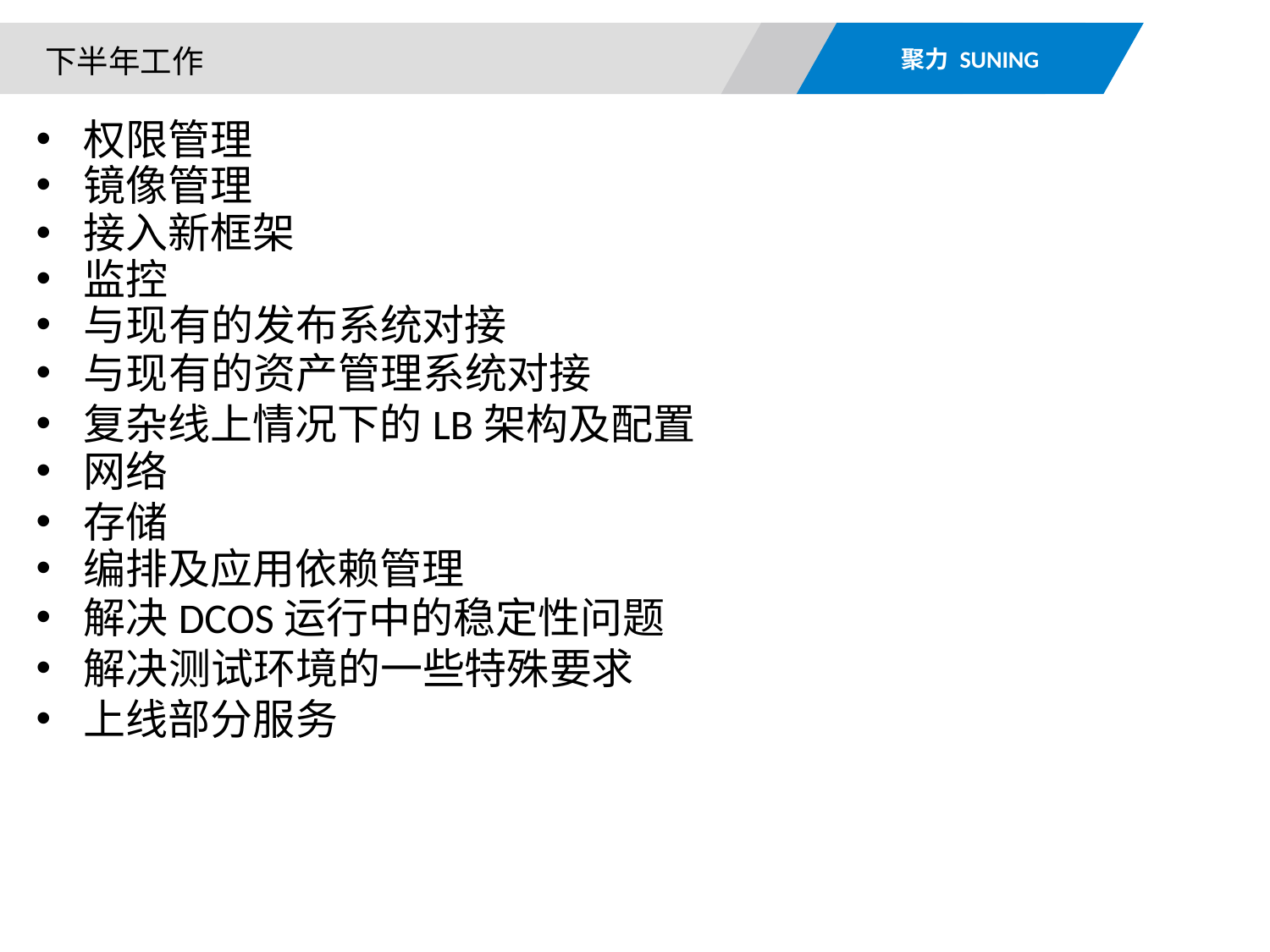

聚力 SUNING
下半年工作
权限管理
镜像管理
接入新框架
监控
与现有的发布系统对接
与现有的资产管理系统对接
复杂线上情况下的LB架构及配置
网络
存储
编排及应用依赖管理
解决DCOS运行中的稳定性问题
解决测试环境的一些特殊要求
上线部分服务